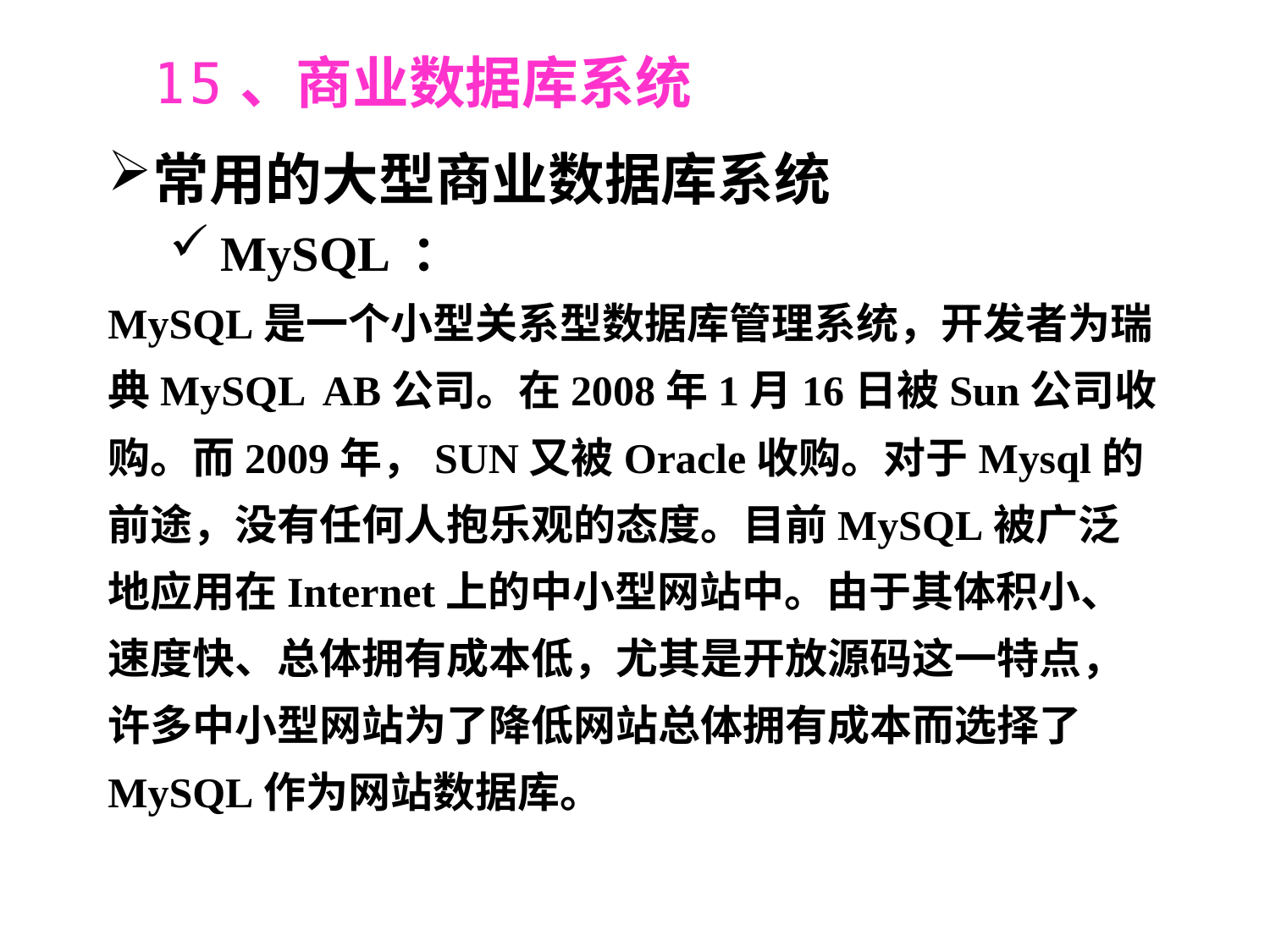

15、商业数据库系统
常用的大型商业数据库系统
MySQL ：
MySQL是一个小型关系型数据库管理系统，开发者为瑞典MySQL  AB公司。在2008年1月16日被Sun公司收购。而2009年，SUN又被Oracle收购。对于Mysql的前途，没有任何人抱乐观的态度。目前MySQL被广泛地应用在Internet上的中小型网站中。由于其体积小、速度快、总体拥有成本低，尤其是开放源码这一特点，许多中小型网站为了降低网站总体拥有成本而选择了MySQL作为网站数据库。